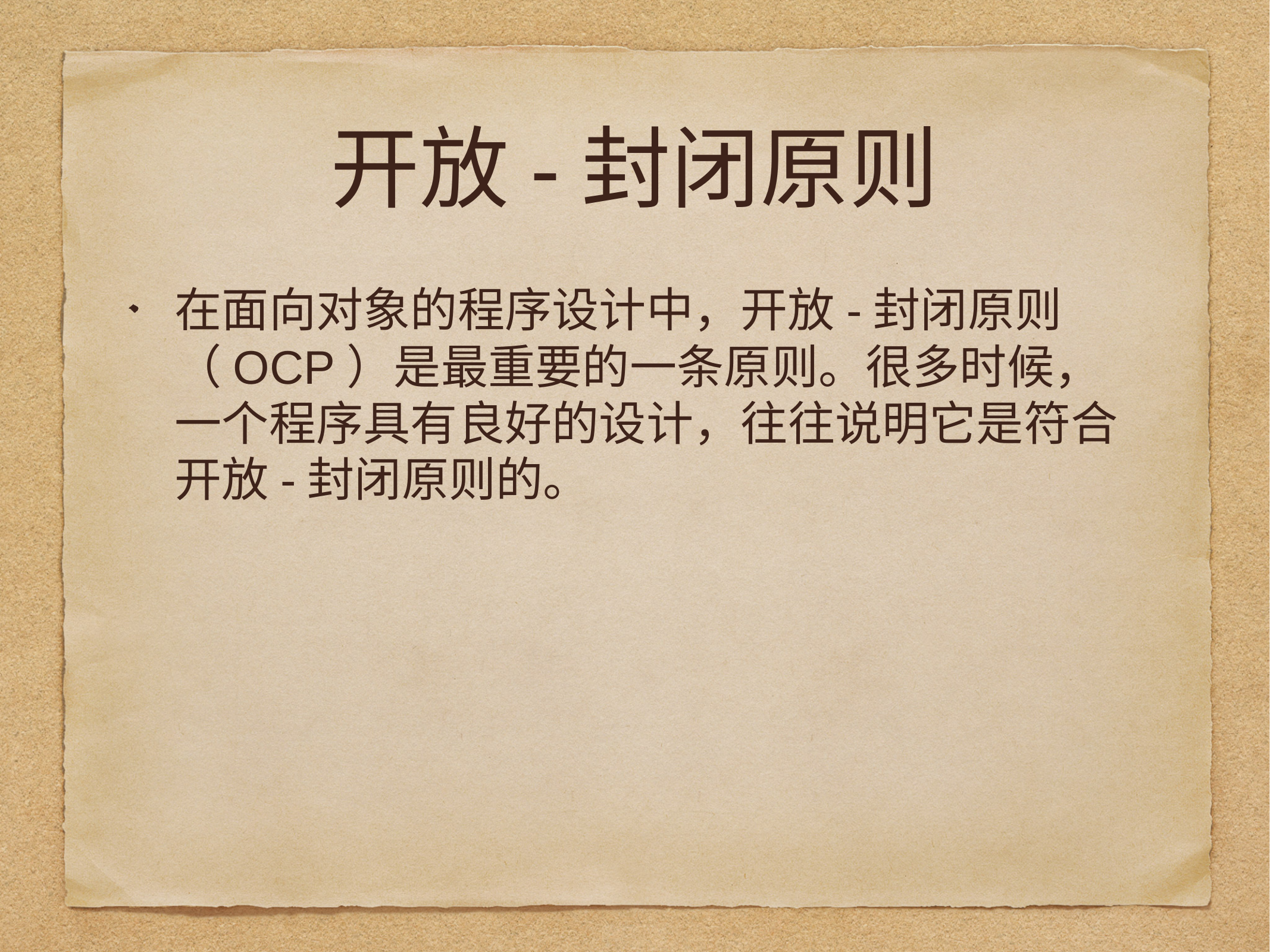

# 开放-封闭原则
在面向对象的程序设计中，开放-封闭原则（OCP）是最重要的一条原则。很多时候，一个程序具有良好的设计，往往说明它是符合开放-封闭原则的。